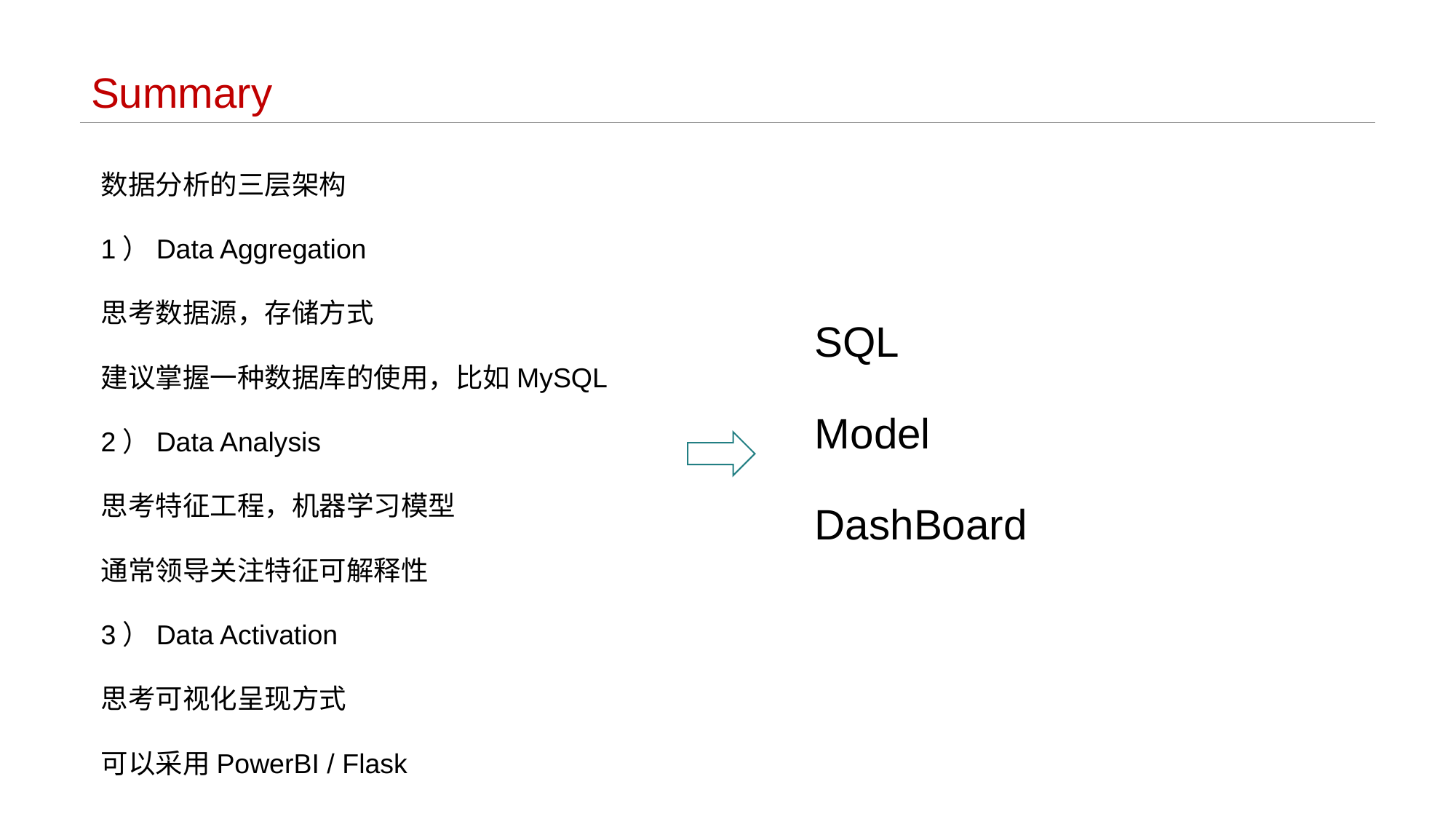

# Summary
数据分析的三层架构
1）Data Aggregation
思考数据源，存储方式
建议掌握一种数据库的使用，比如MySQL
2）Data Analysis
思考特征工程，机器学习模型
通常领导关注特征可解释性
3）Data Activation
思考可视化呈现方式
可以采用PowerBI / Flask

SQL
Model
DashBoard